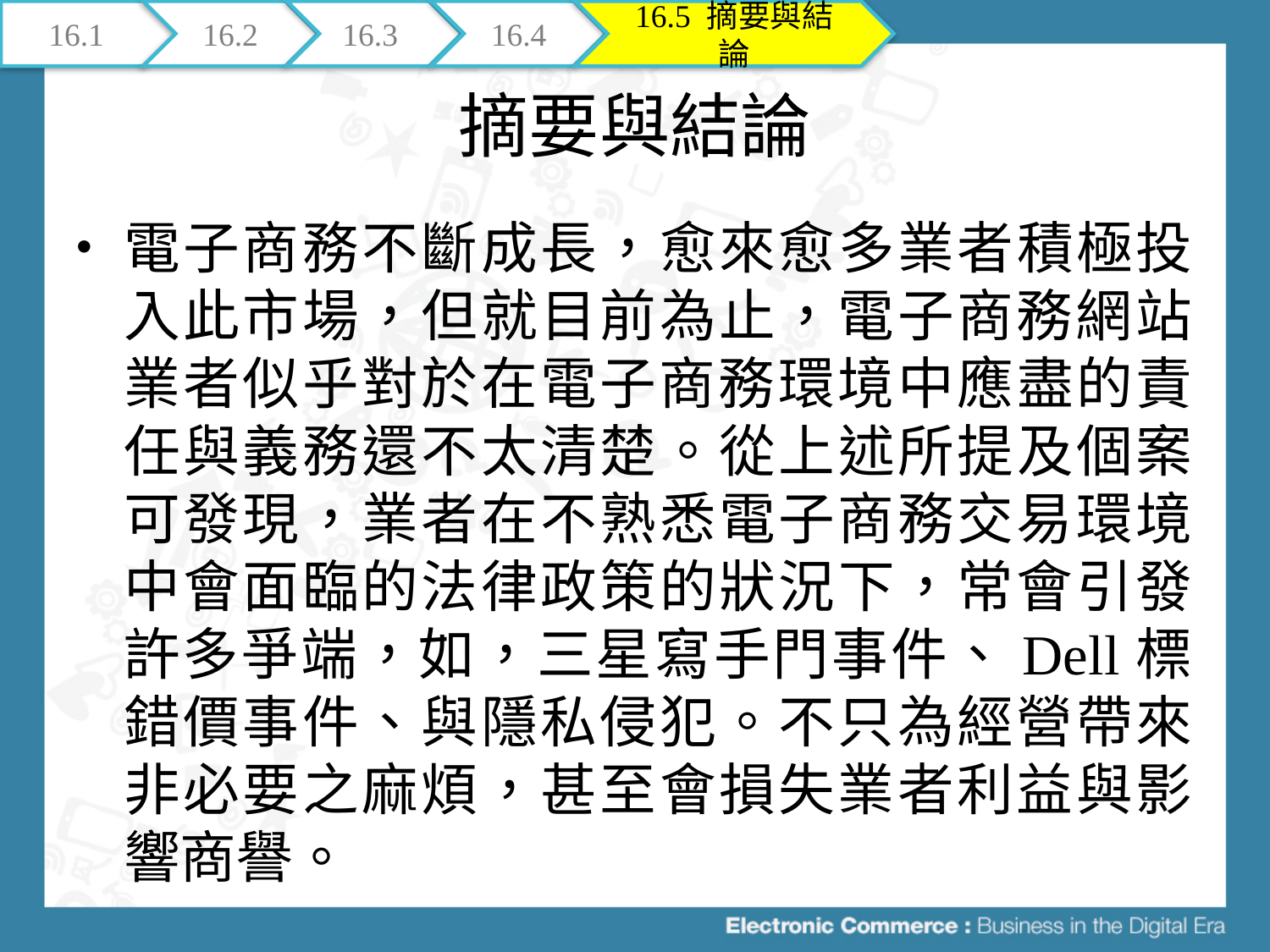

16.1
16.2
16.3
16.4
16.5 摘要與結論
# 摘要與結論
電子商務不斷成長，愈來愈多業者積極投入此市場，但就目前為止，電子商務網站業者似乎對於在電子商務環境中應盡的責任與義務還不太清楚。從上述所提及個案可發現，業者在不熟悉電子商務交易環境中會面臨的法律政策的狀況下，常會引發許多爭端，如，三星寫手門事件、Dell標錯價事件、與隱私侵犯。不只為經營帶來非必要之麻煩，甚至會損失業者利益與影響商譽。